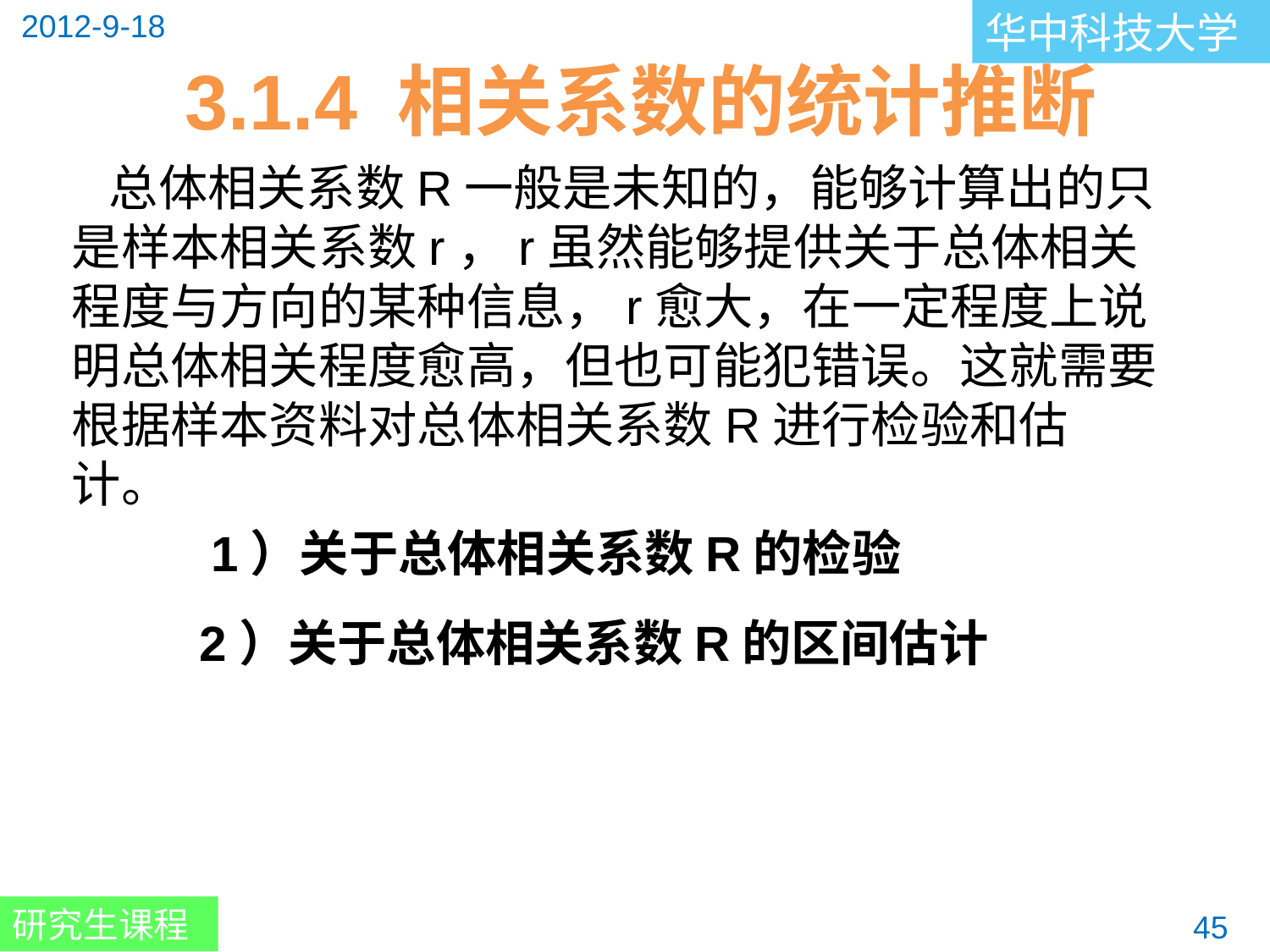

3.1.4 相关系数的统计推断
总体相关系数R一般是未知的，能够计算出的只是样本相关系数r，r虽然能够提供关于总体相关程度与方向的某种信息，r愈大，在一定程度上说明总体相关程度愈高，但也可能犯错误。这就需要根据样本资料对总体相关系数R进行检验和估计。
1）关于总体相关系数R的检验
2）关于总体相关系数R的区间估计